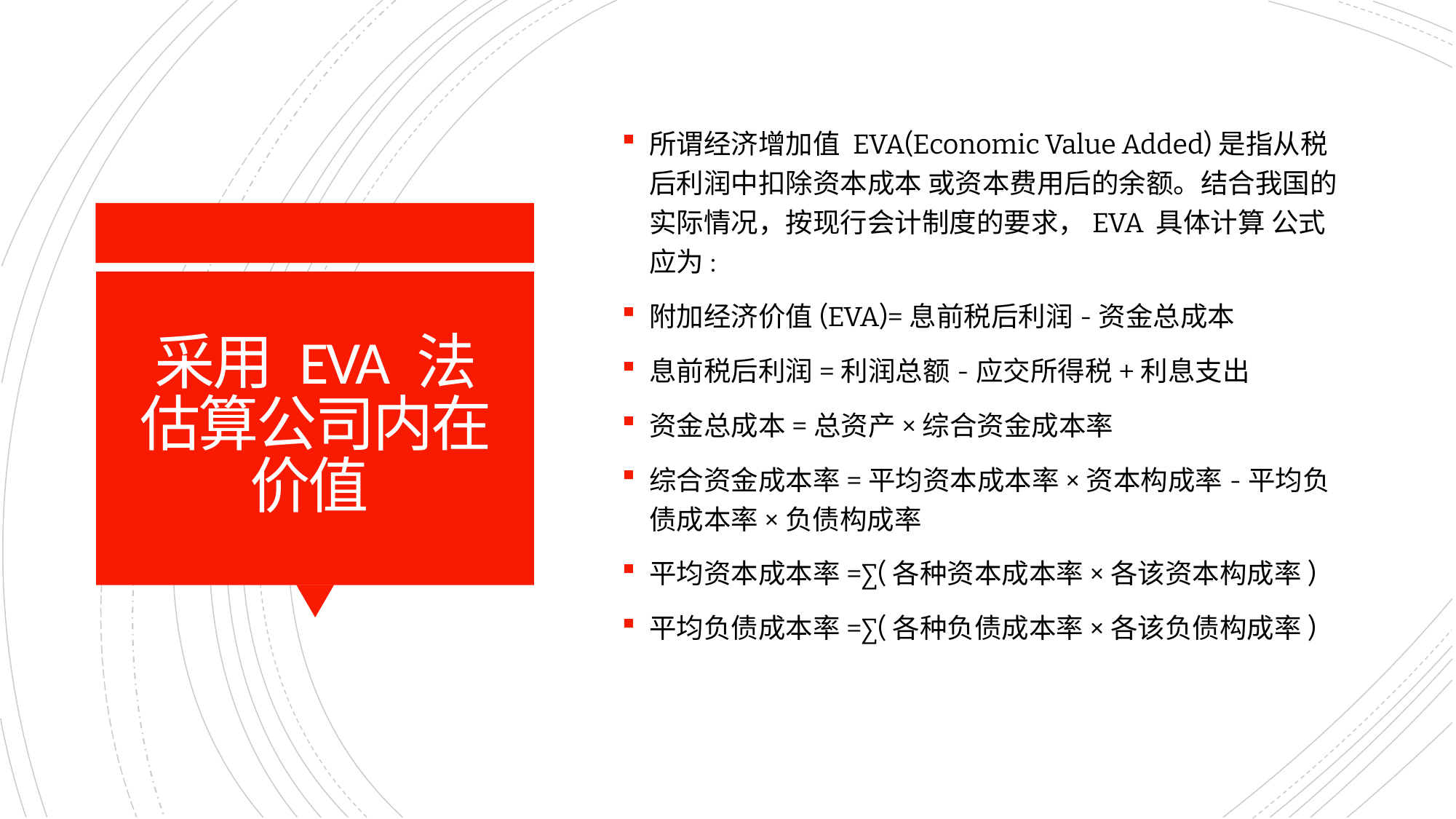

所谓经济增加值 EVA(Economic Value Added)是指从税后利润中扣除资本成本 或资本费用后的余额。结合我国的实际情况，按现行会计制度的要求，EVA 具体计算 公式应为:
附加经济价值(EVA)=息前税后利润-资金总成本
息前税后利润=利润总额-应交所得税+利息支出
资金总成本=总资产×综合资金成本率
综合资金成本率=平均资本成本率×资本构成率-平均负债成本率×负债构成率
平均资本成本率=∑(各种资本成本率×各该资本构成率)
平均负债成本率=∑(各种负债成本率×各该负债构成率)

# 采用 EVA 法估算公司内在价值